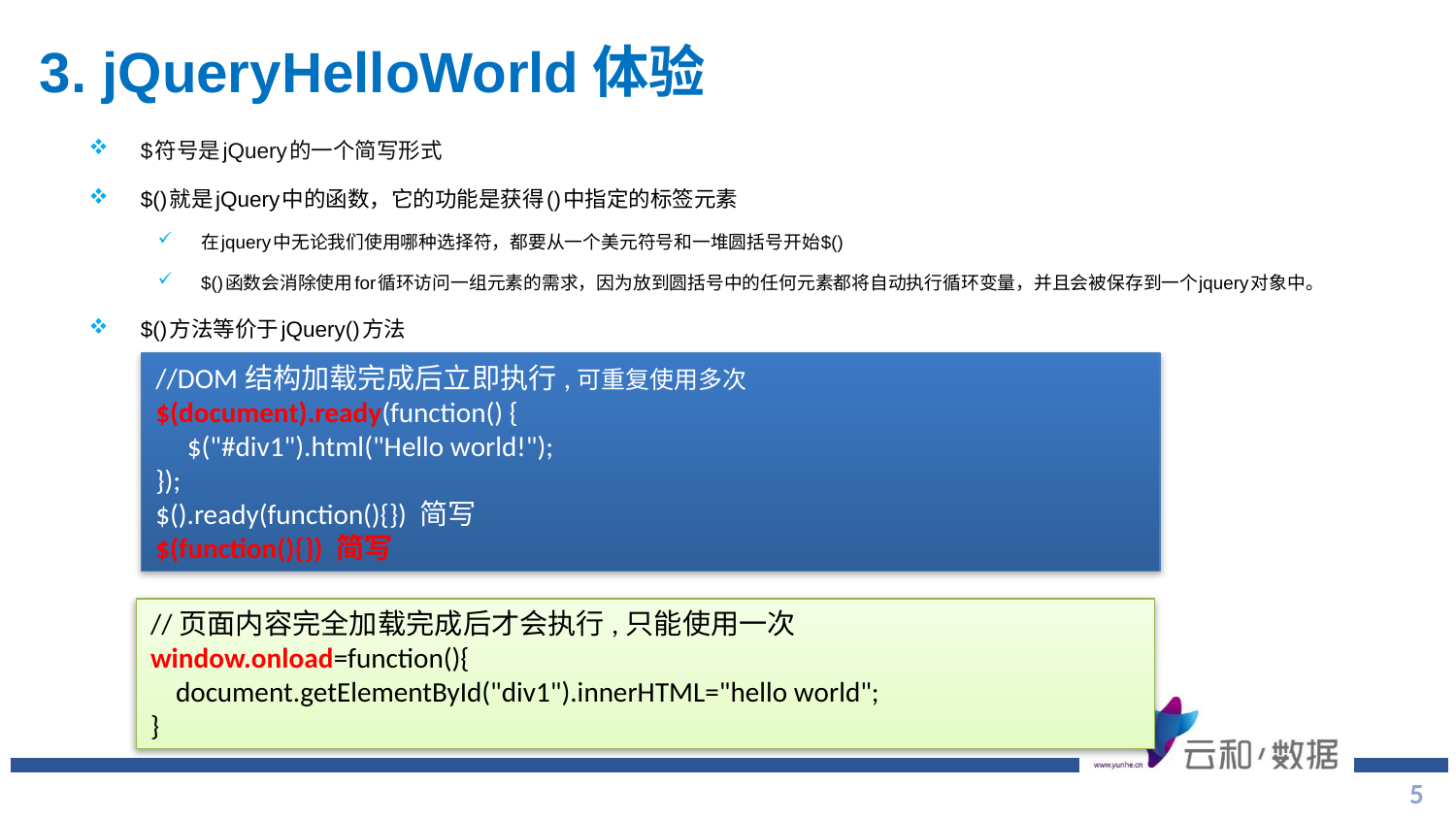

# 3. jQueryHelloWorld体验
$符号是jQuery的一个简写形式
$()就是jQuery中的函数，它的功能是获得()中指定的标签元素
在jquery中无论我们使用哪种选择符，都要从一个美元符号和一堆圆括号开始$()
$()函数会消除使用for循环访问一组元素的需求，因为放到圆括号中的任何元素都将自动执行循环变量，并且会被保存到一个jquery对象中。
$()方法等价于jQuery()方法

//DOM结构加载完成后立即执行,可重复使用多次
$(document).ready(function() {
     $("#div1").html("Hello world!");
});
$().ready(function(){}) 简写
$(function(){}) 简写
//页面内容完全加载完成后才会执行,只能使用一次
window.onload=function(){
    document.getElementById("div1").innerHTML="hello world";
}
5